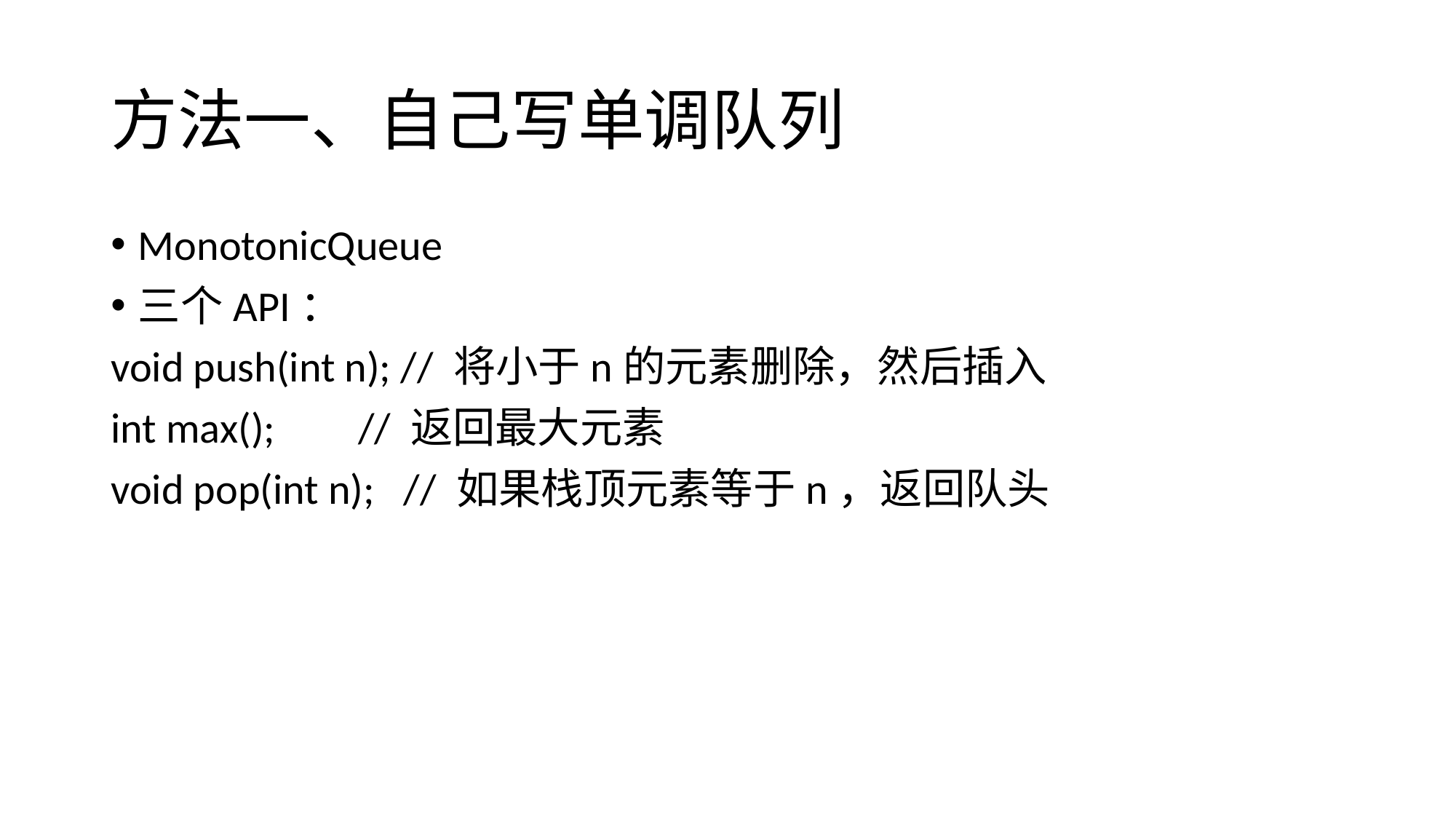

# 方法一、自己写单调队列
MonotonicQueue
三个API：
void push(int n); // 将小于n的元素删除，然后插入
int max(); 	   // 返回最大元素
void pop(int n);   // 如果栈顶元素等于n，返回队头